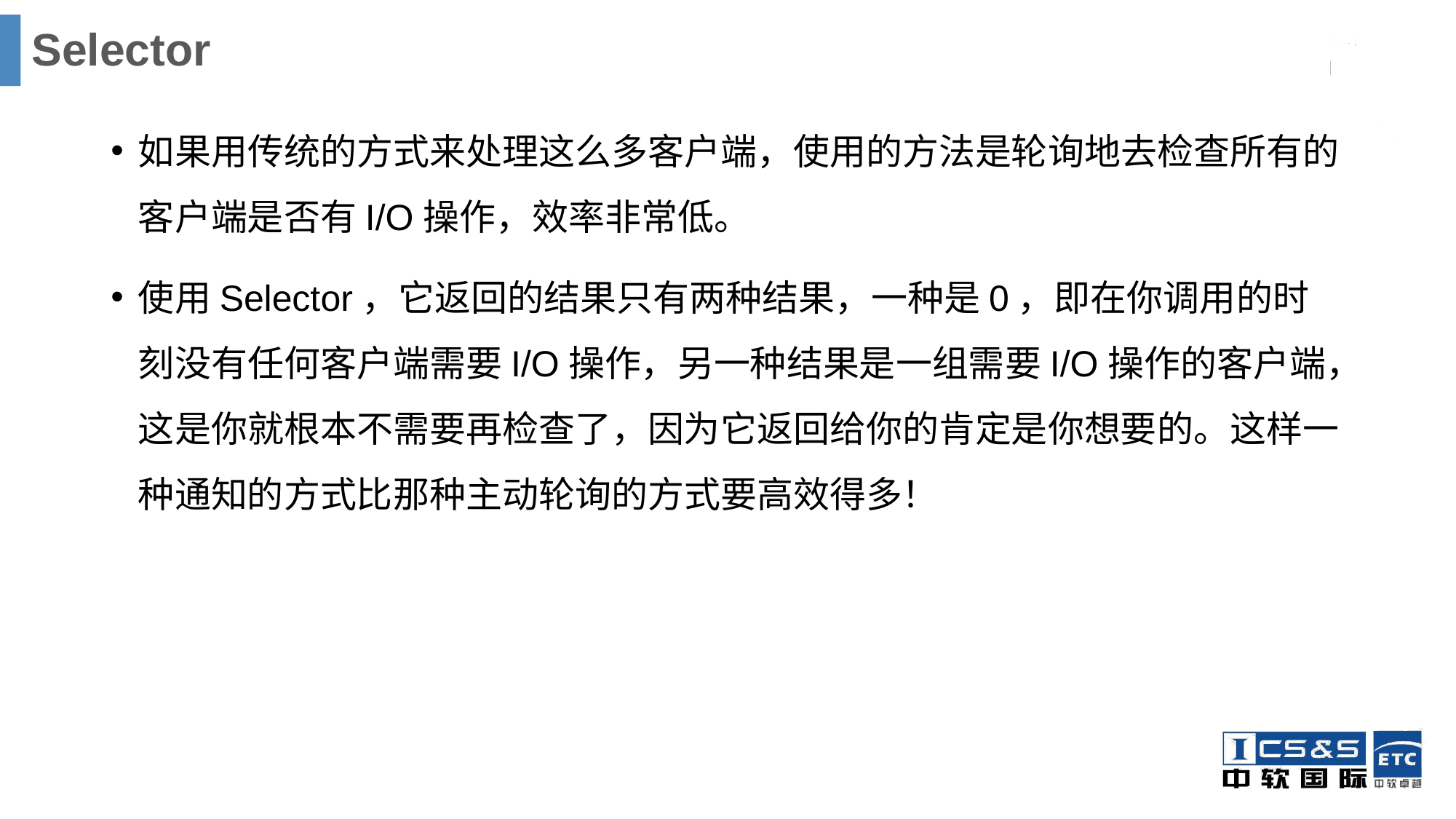

# Selector
如果用传统的方式来处理这么多客户端，使用的方法是轮询地去检查所有的客户端是否有I/O操作，效率非常低。
使用Selector，它返回的结果只有两种结果，一种是0，即在你调用的时刻没有任何客户端需要I/O操作，另一种结果是一组需要I/O操作的客户端，这是你就根本不需要再检查了，因为它返回给你的肯定是你想要的。这样一种通知的方式比那种主动轮询的方式要高效得多！